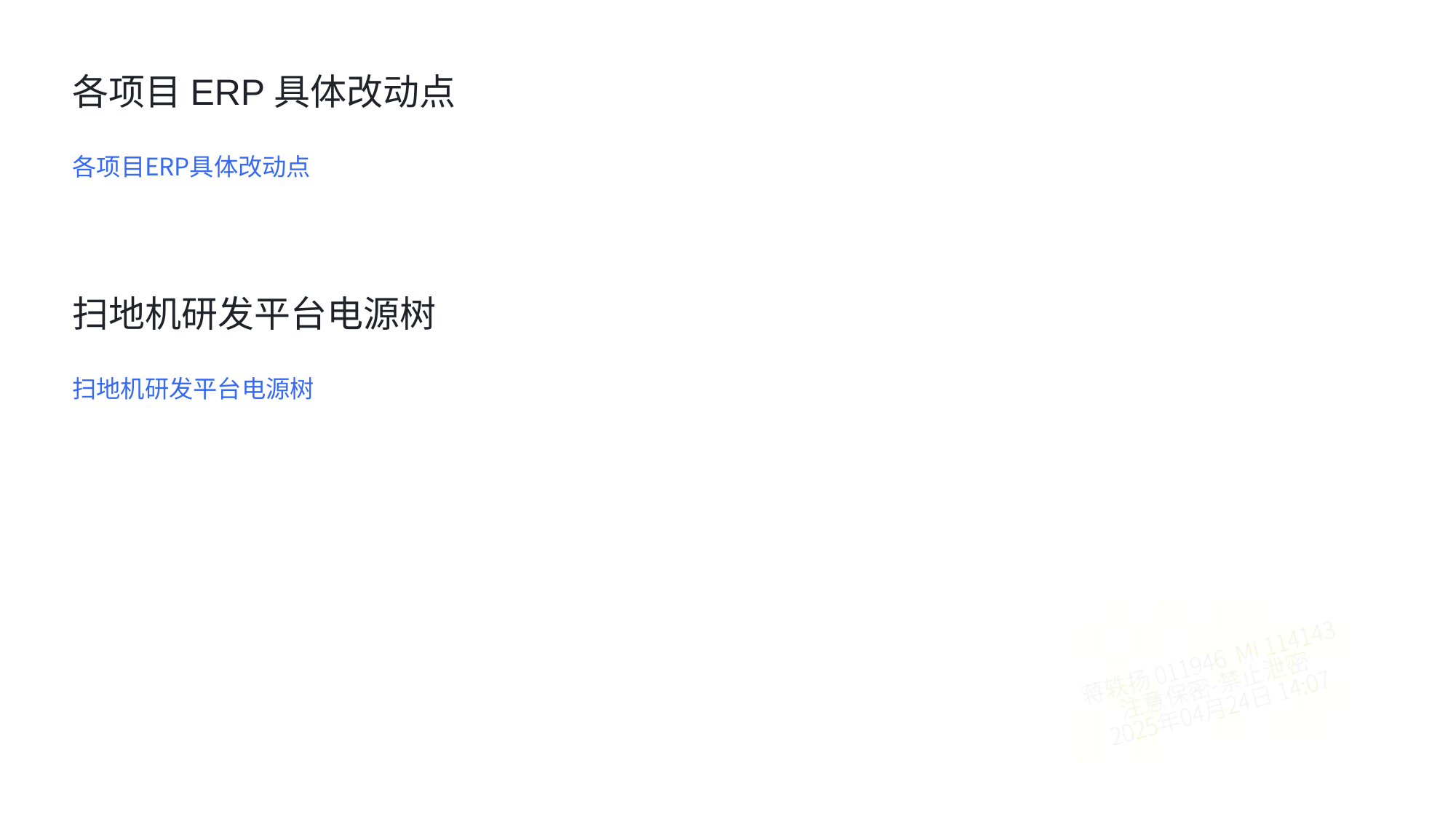

各项目ERP具体改动点
各项目ERP具体改动点
扫地机研发平台电源树
扫地机研发平台电源树